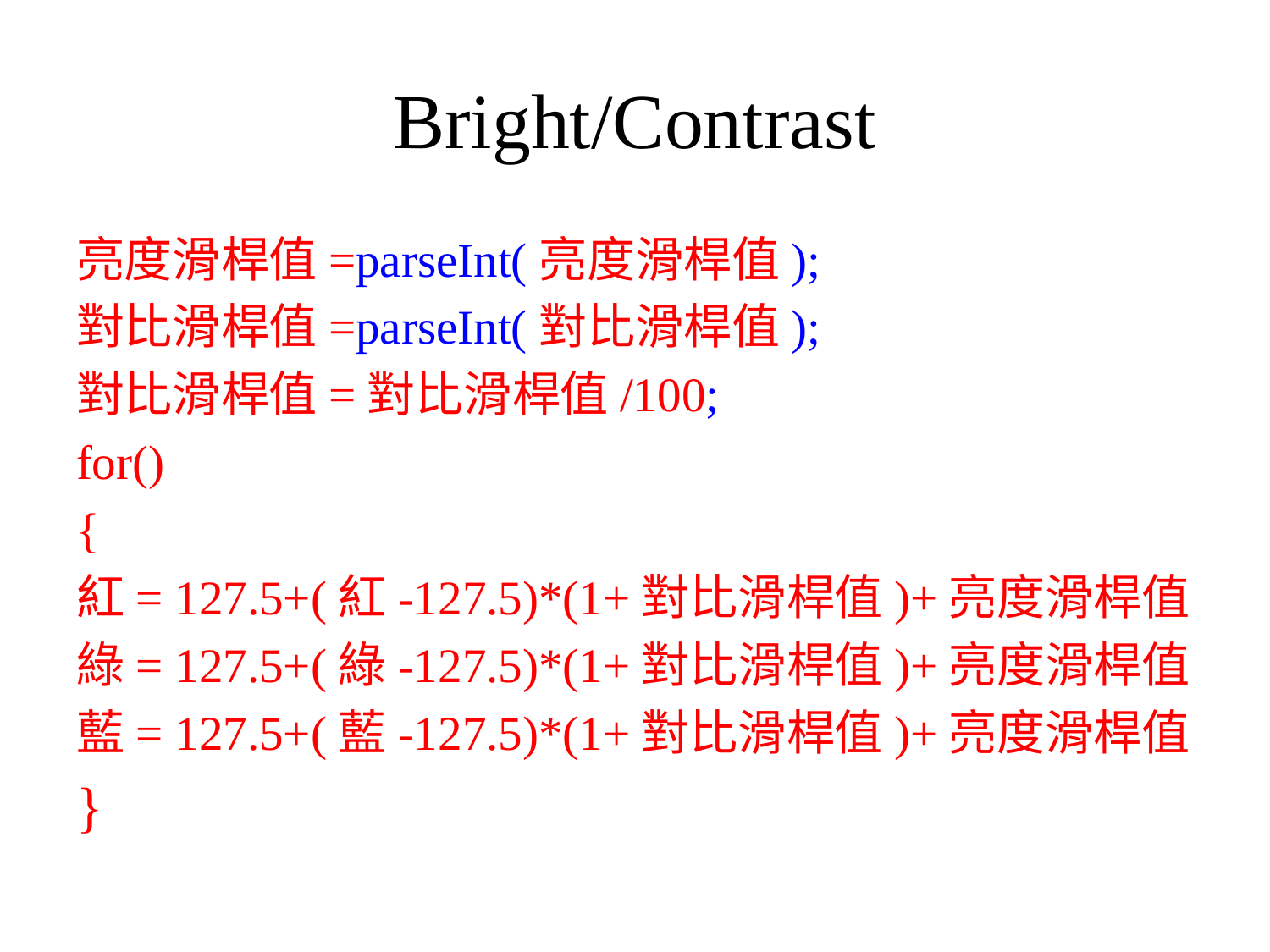

# Bright/Contrast
亮度滑桿值=parseInt(亮度滑桿值);
對比滑桿值=parseInt(對比滑桿值);
對比滑桿值=對比滑桿值/100;
for()
{
紅= 127.5+(紅-127.5)*(1+對比滑桿值)+亮度滑桿值
綠= 127.5+(綠-127.5)*(1+對比滑桿值)+亮度滑桿值
藍= 127.5+(藍-127.5)*(1+對比滑桿值)+亮度滑桿值
}